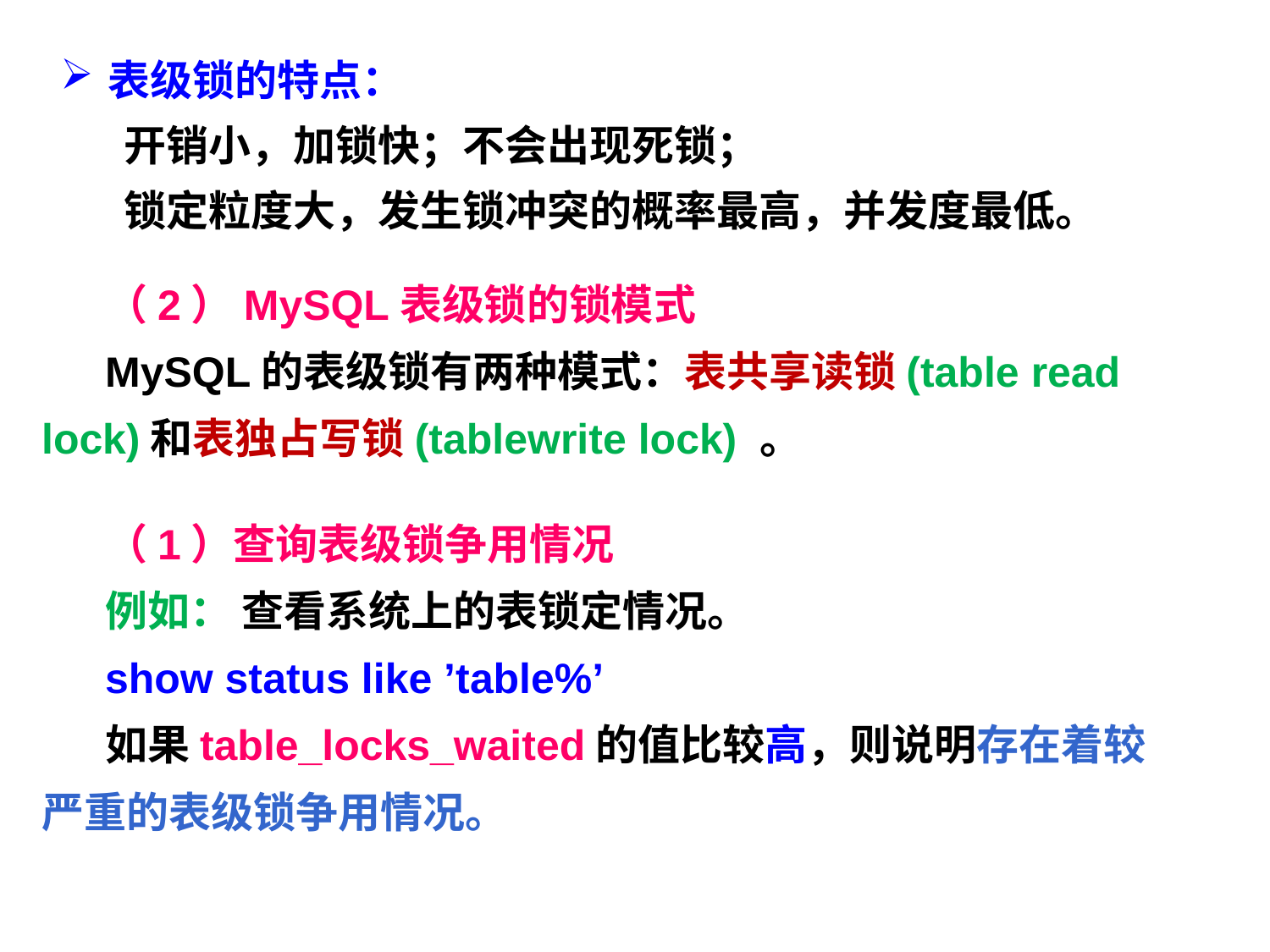

表级锁的特点：
开销小，加锁快；不会出现死锁；
锁定粒度大，发生锁冲突的概率最高，并发度最低。
（2）MySQL表级锁的锁模式
MySQL的表级锁有两种模式：表共享读锁(table read lock)和表独占写锁(tablewrite lock) 。
（1）查询表级锁争用情况
例如： 查看系统上的表锁定情况。
show status like ’table%’
如果table_locks_waited的值比较高，则说明存在着较严重的表级锁争用情况。